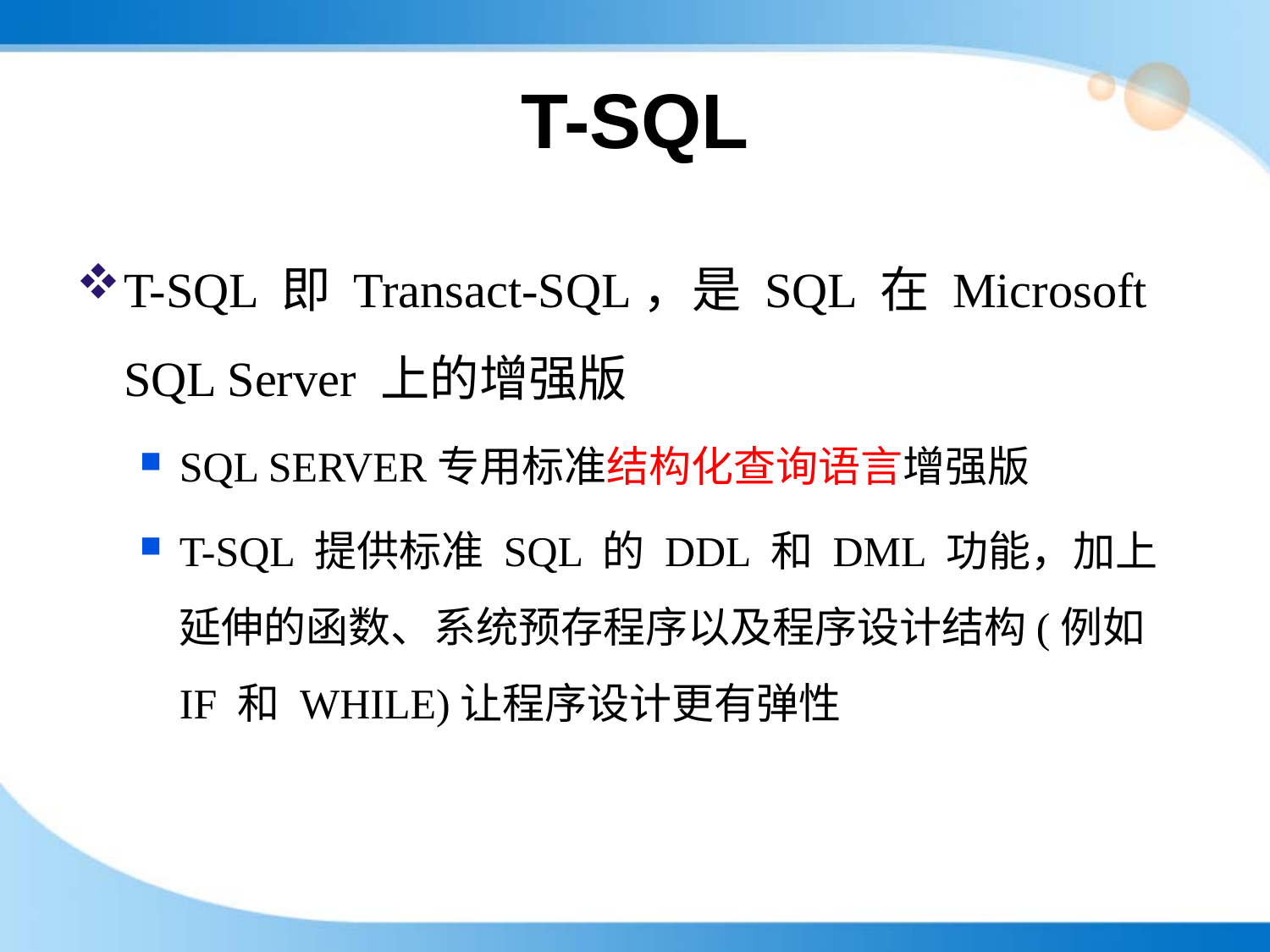

# T-SQL
T-SQL 即 Transact-SQL，是 SQL 在 Microsoft SQL Server 上的增强版
SQL SERVER专用标准结构化查询语言增强版
T-SQL 提供标准 SQL 的 DDL 和 DML 功能，加上延伸的函数、系统预存程序以及程序设计结构(例如 IF 和 WHILE)让程序设计更有弹性